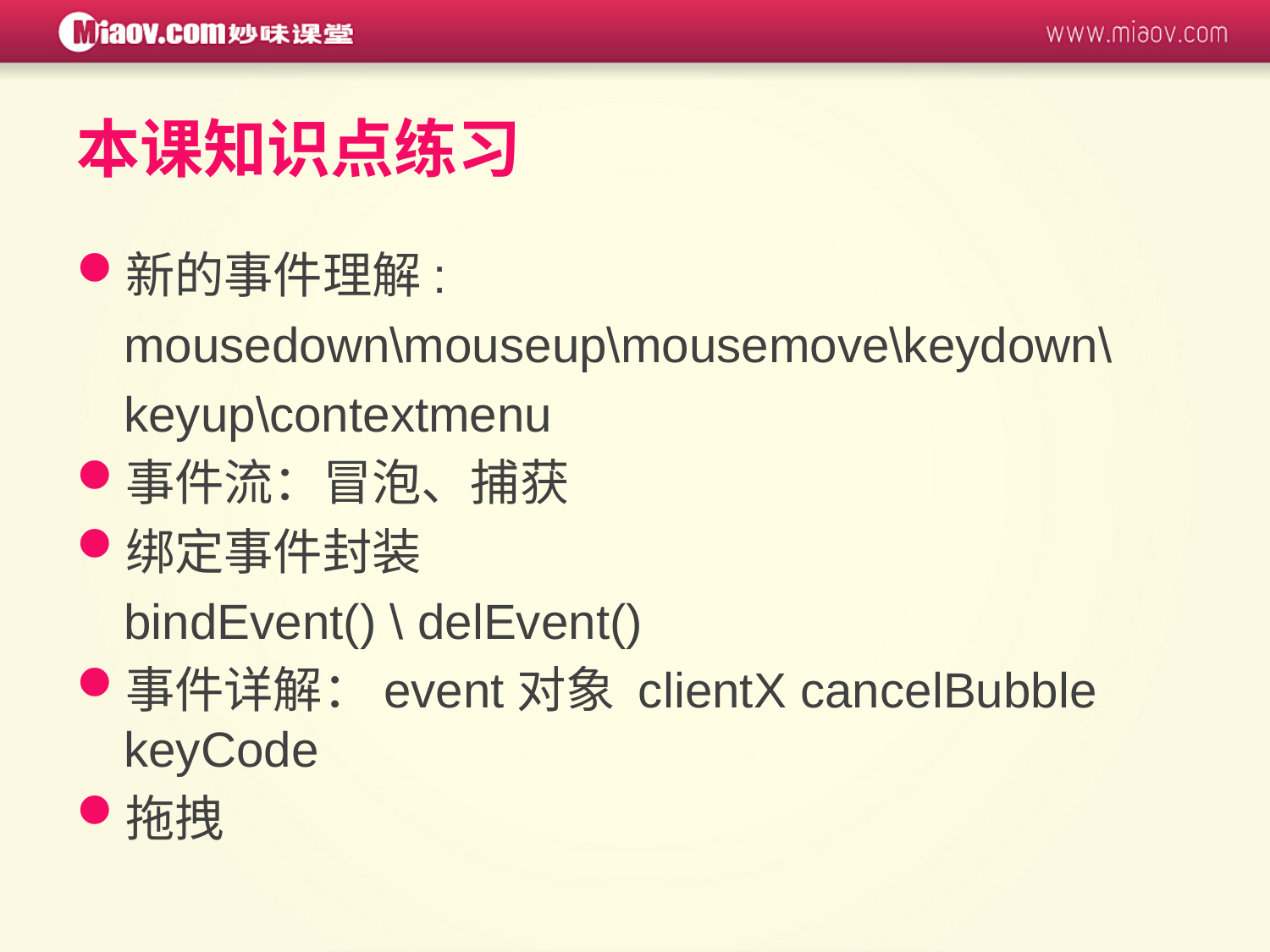

# 本课知识点练习
新的事件理解:
	mousedown\mouseup\mousemove\keydown\
	keyup\contextmenu
事件流：冒泡、捕获
绑定事件封装
	bindEvent() \ delEvent()
事件详解：event对象 clientX cancelBubble keyCode
拖拽